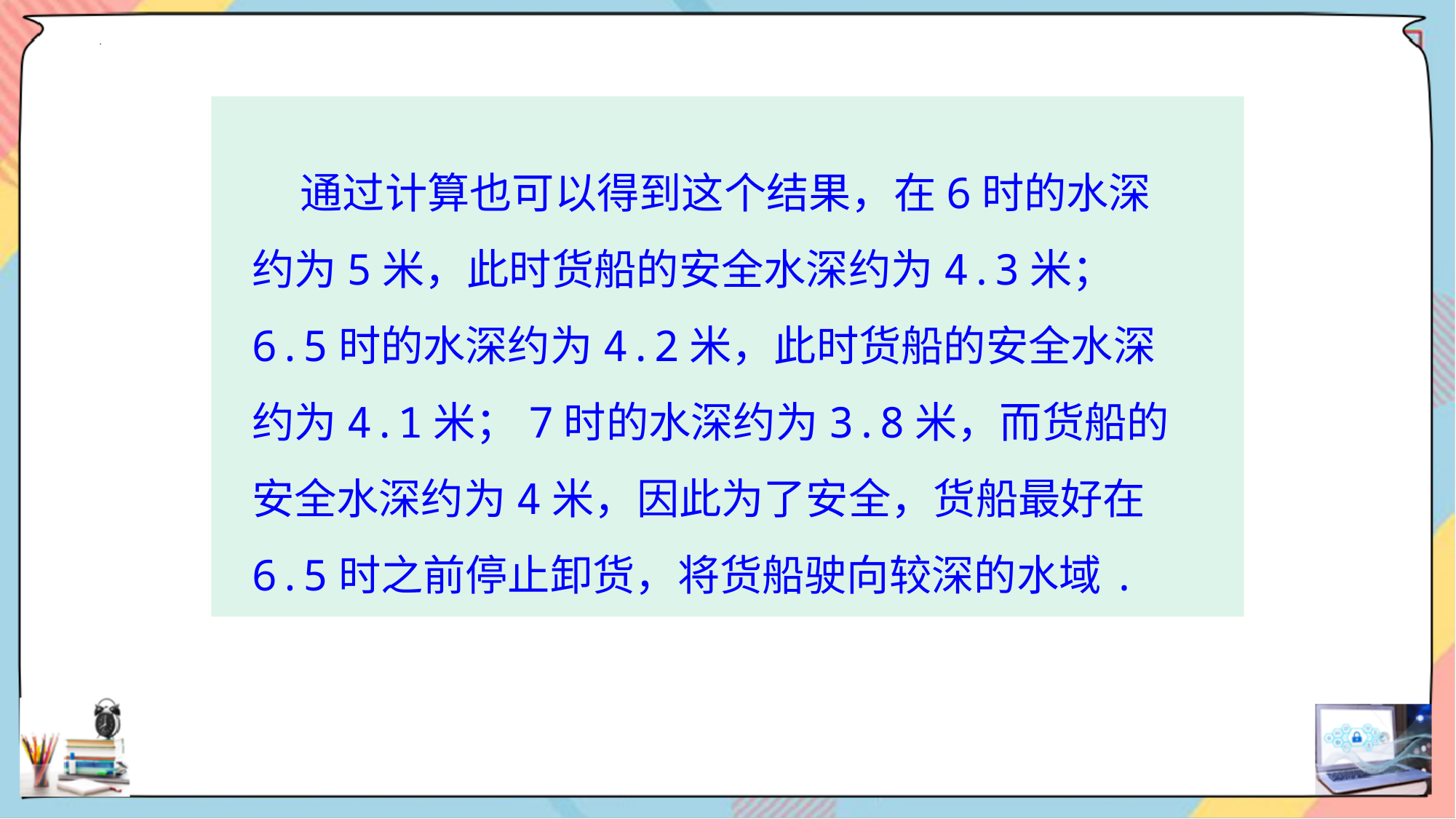

通过计算也可以得到这个结果，在6时的水深约为5米，此时货船的安全水深约为4.3米；6.5时的水深约为4.2米，此时货船的安全水深约为4.1米；7时的水深约为3.8米，而货船的安全水深约为4米，因此为了安全，货船最好在6.5时之前停止卸货，将货船驶向较深的水域.